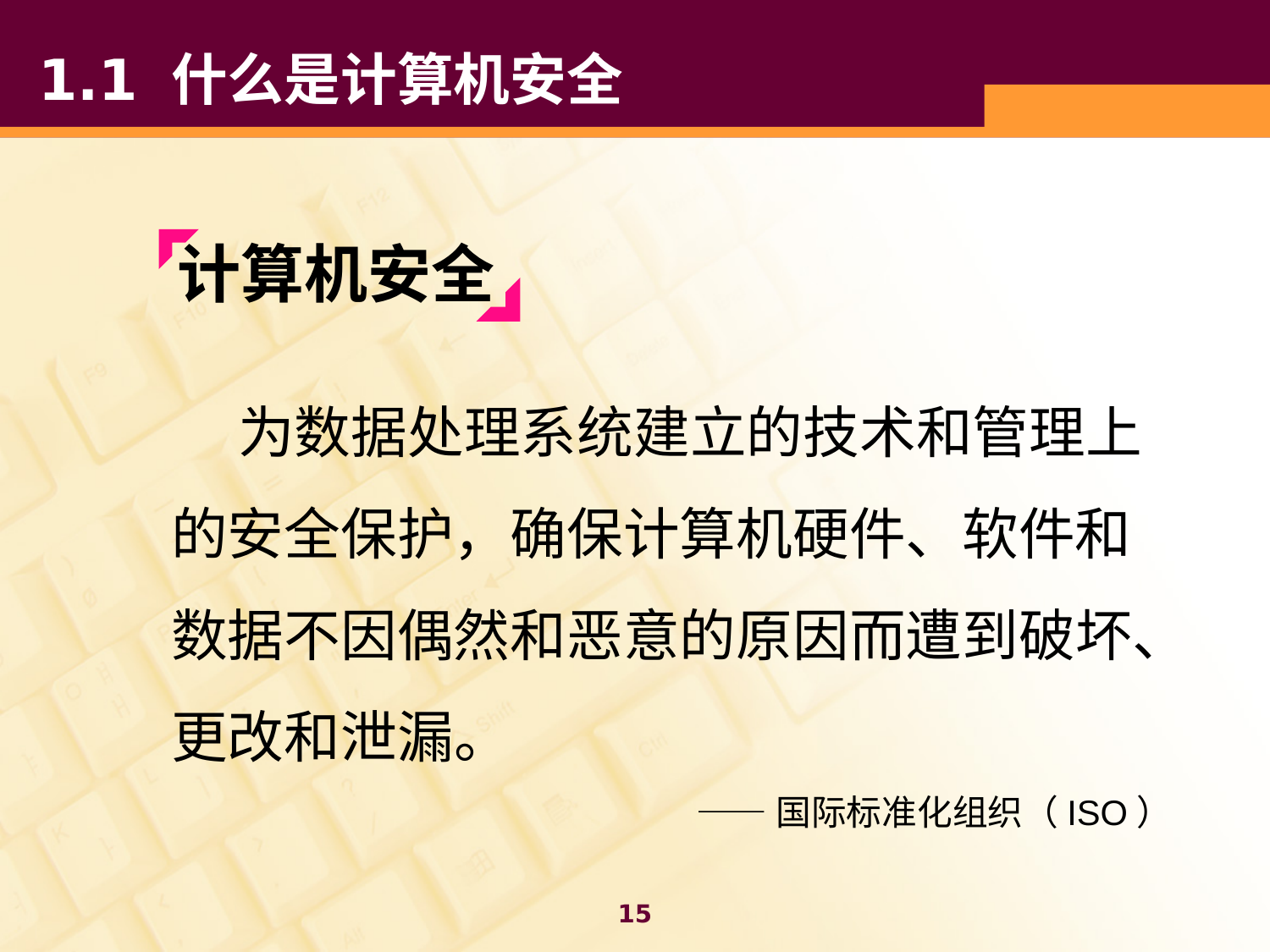

# 1.1 什么是计算机安全

计算机安全

     为数据处理系统建立的技术和管理上的安全保护，确保计算机硬件、软件和数据不因偶然和恶意的原因而遭到破坏、更改和泄漏。
——国际标准化组织（ISO）